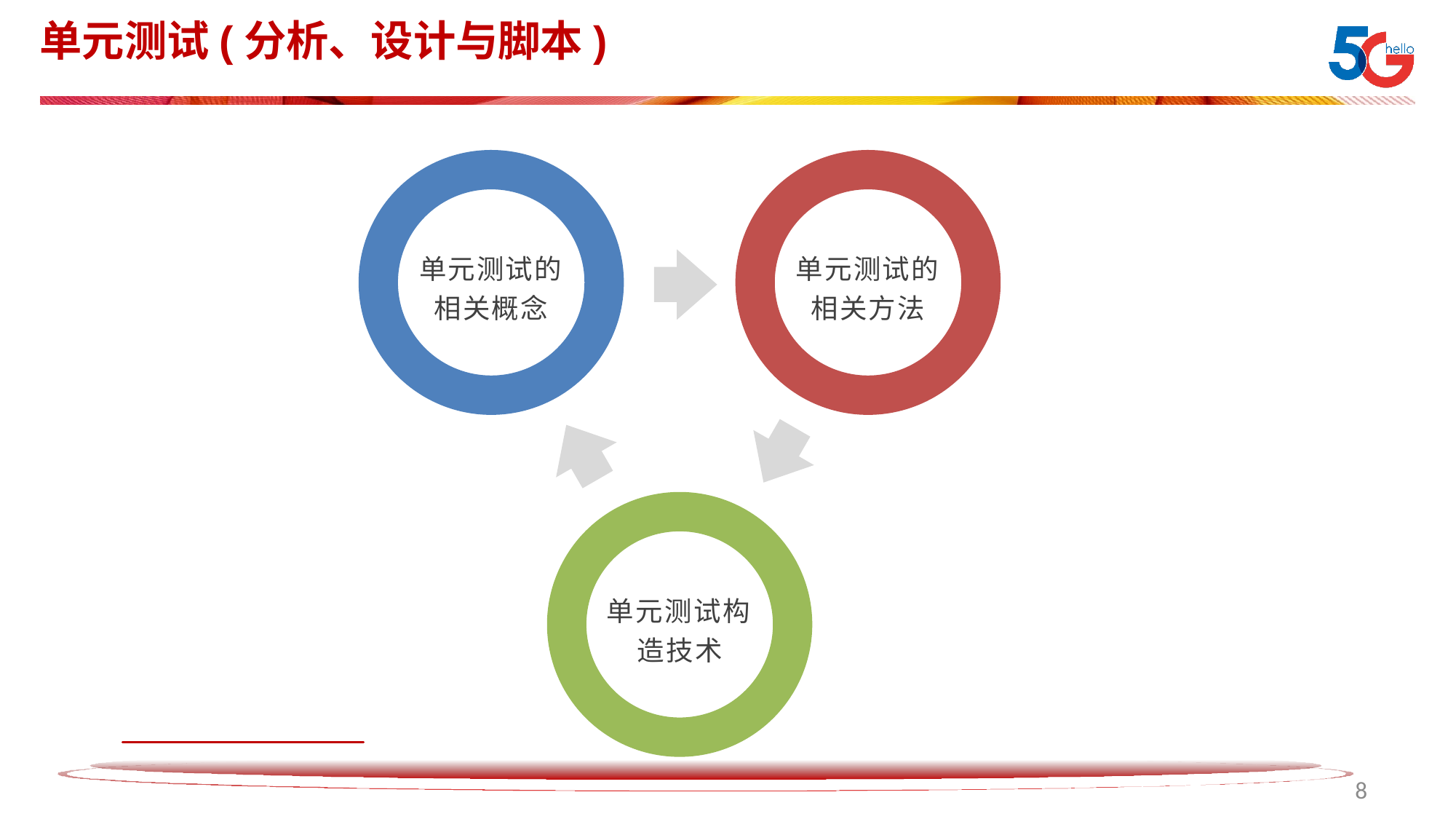

# 单元测试(分析、设计与脚本)

单元测试的相关概念
单元测试的相关方法

单元测试构造技术